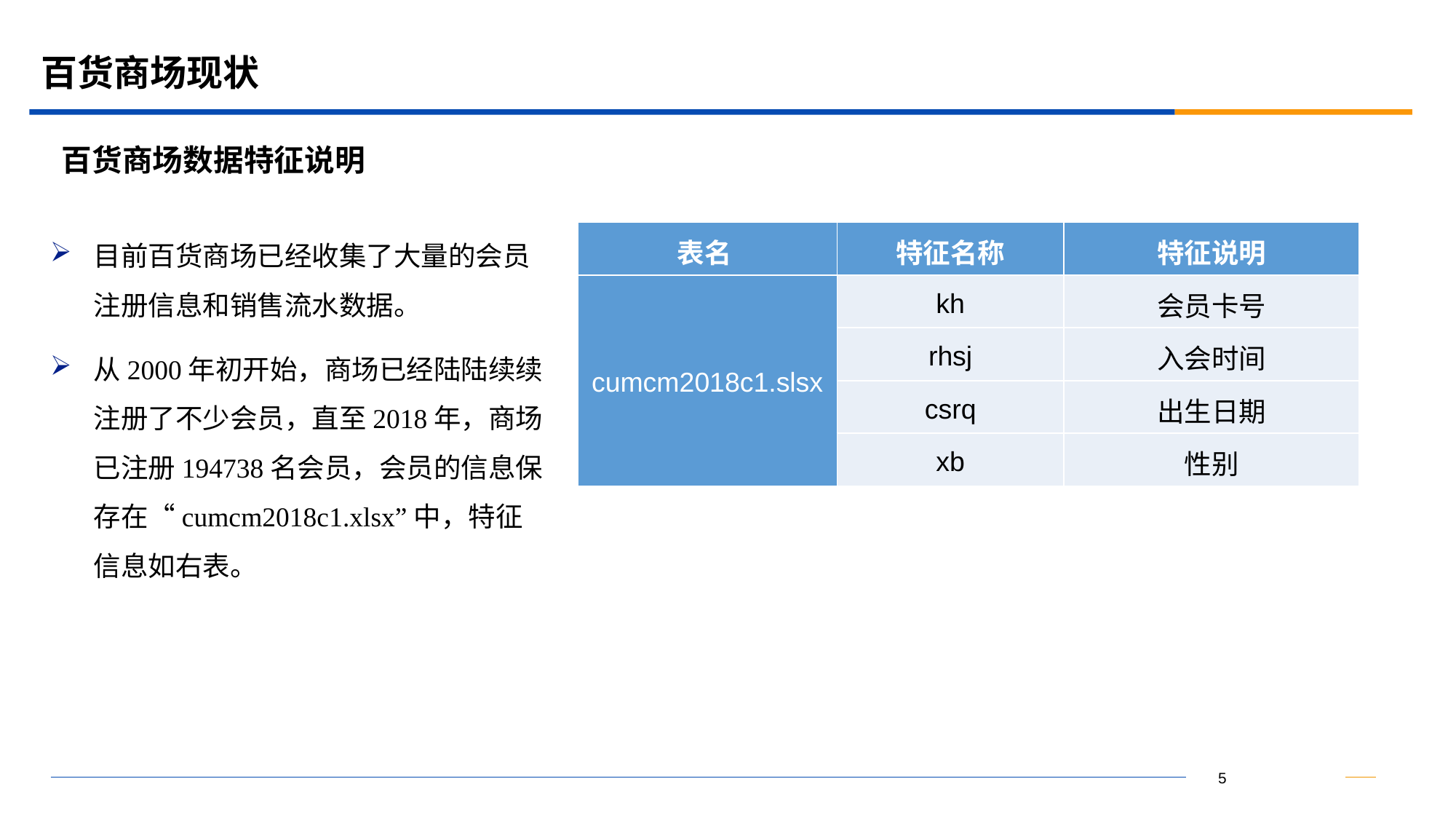

# 百货商场现状
百货商场数据特征说明
目前百货商场已经收集了大量的会员注册信息和销售流水数据。
从2000年初开始，商场已经陆陆续续注册了不少会员，直至2018年，商场已注册194738名会员，会员的信息保存在“cumcm2018c1.xlsx”中，特征信息如右表。
| 表名 | 特征名称 | 特征说明 |
| --- | --- | --- |
| cumcm2018c1.slsx | kh | 会员卡号 |
|  | rhsj | 入会时间 |
|  | csrq | 出生日期 |
|  | xb | 性别 |